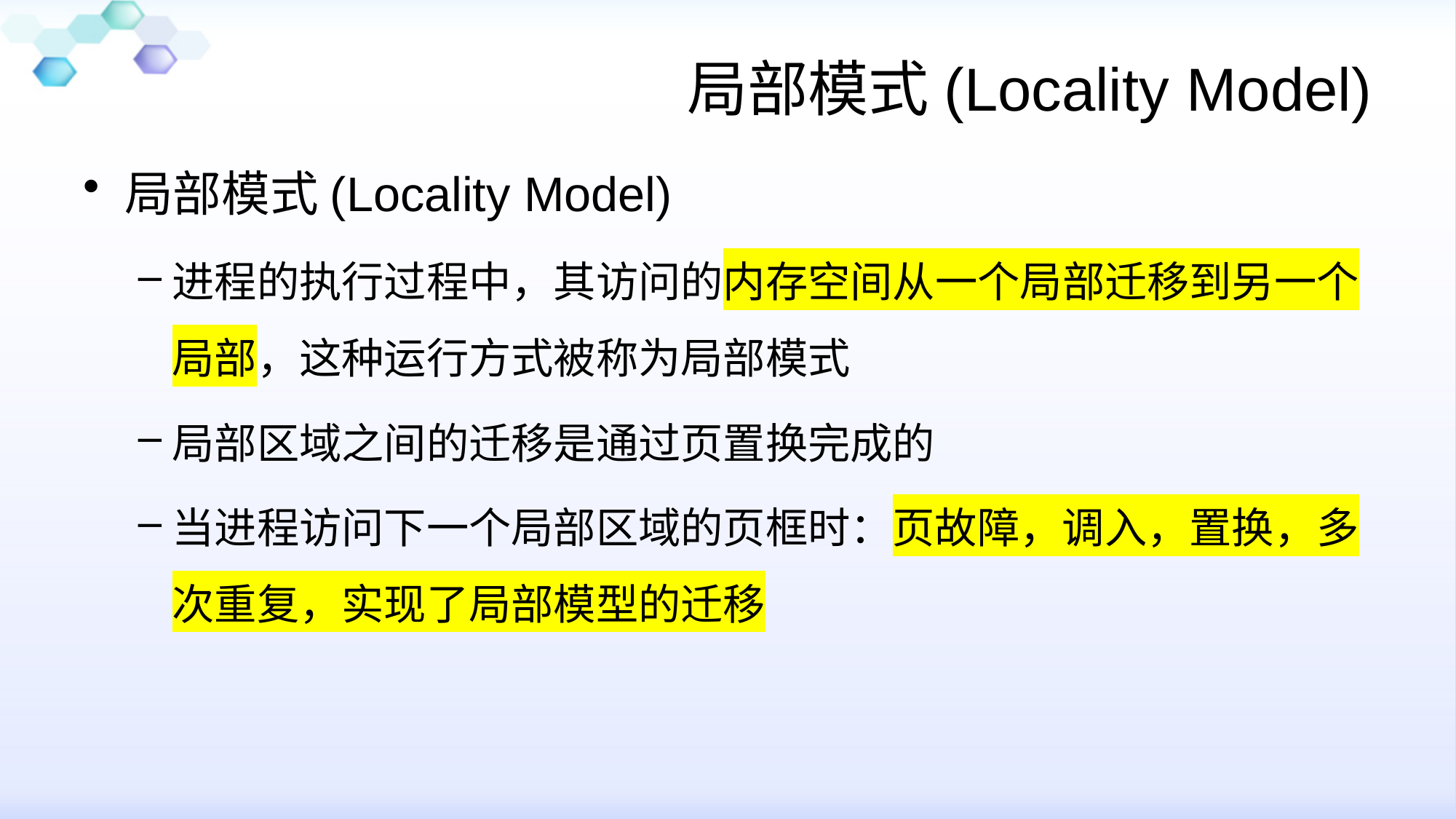

# 局部模式(Locality Model)
局部模式(Locality Model)
进程的执行过程中，其访问的内存空间从一个局部迁移到另一个局部，这种运行方式被称为局部模式
局部区域之间的迁移是通过页置换完成的
当进程访问下一个局部区域的页框时：页故障，调入，置换，多次重复，实现了局部模型的迁移